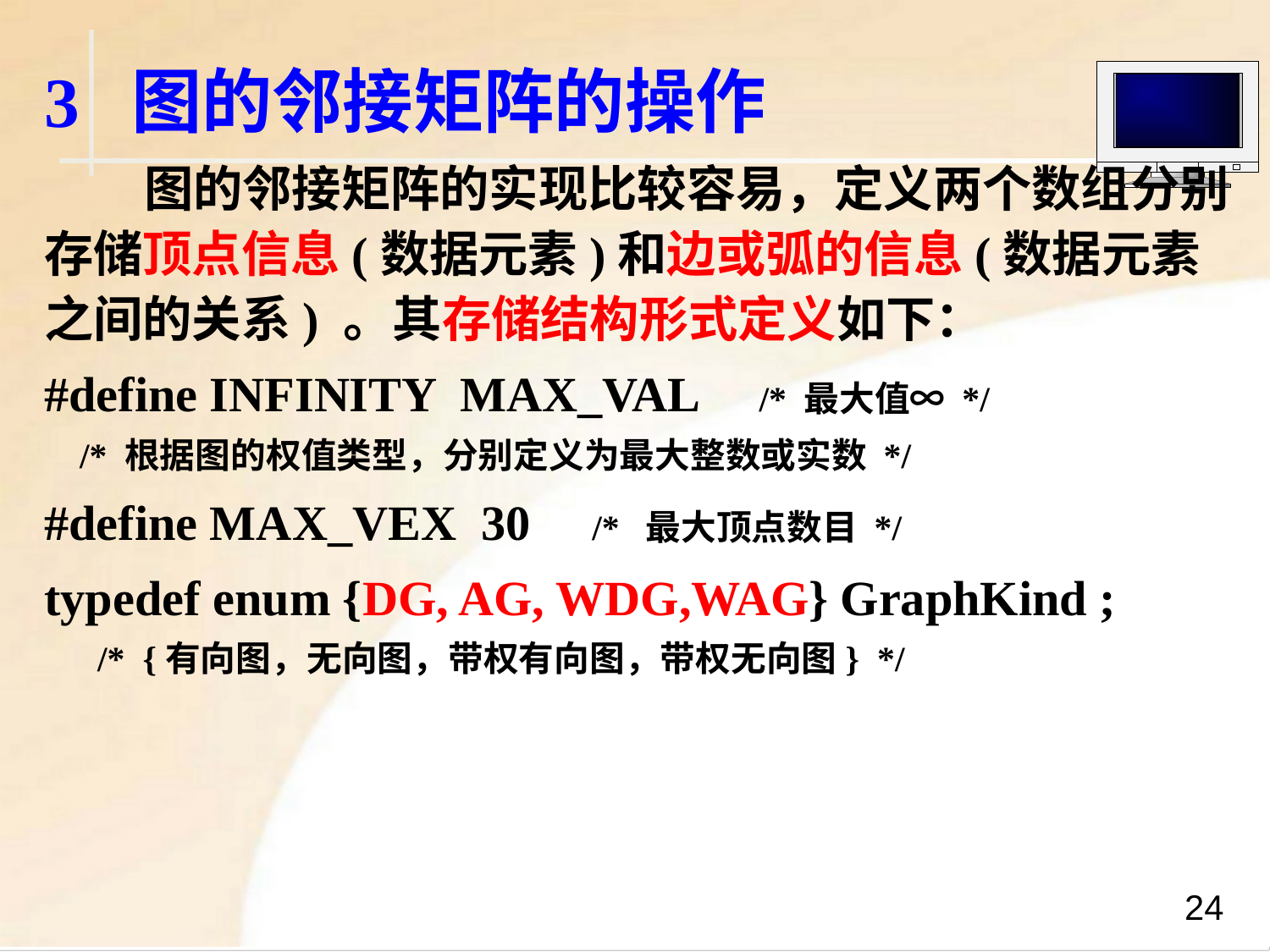

3  图的邻接矩阵的操作
        图的邻接矩阵的实现比较容易，定义两个数组分别存储顶点信息(数据元素)和边或弧的信息(数据元素之间的关系) 。其存储结构形式定义如下：
#define INFINITY  MAX_VAL     /* 最大值∞ */
    /* 根据图的权值类型，分别定义为最大整数或实数 */
#define MAX_VEX  30     /*  最大顶点数目 */
typedef enum {DG, AG, WDG,WAG} GraphKind ;
      /*  {有向图，无向图，带权有向图，带权无向图}  */